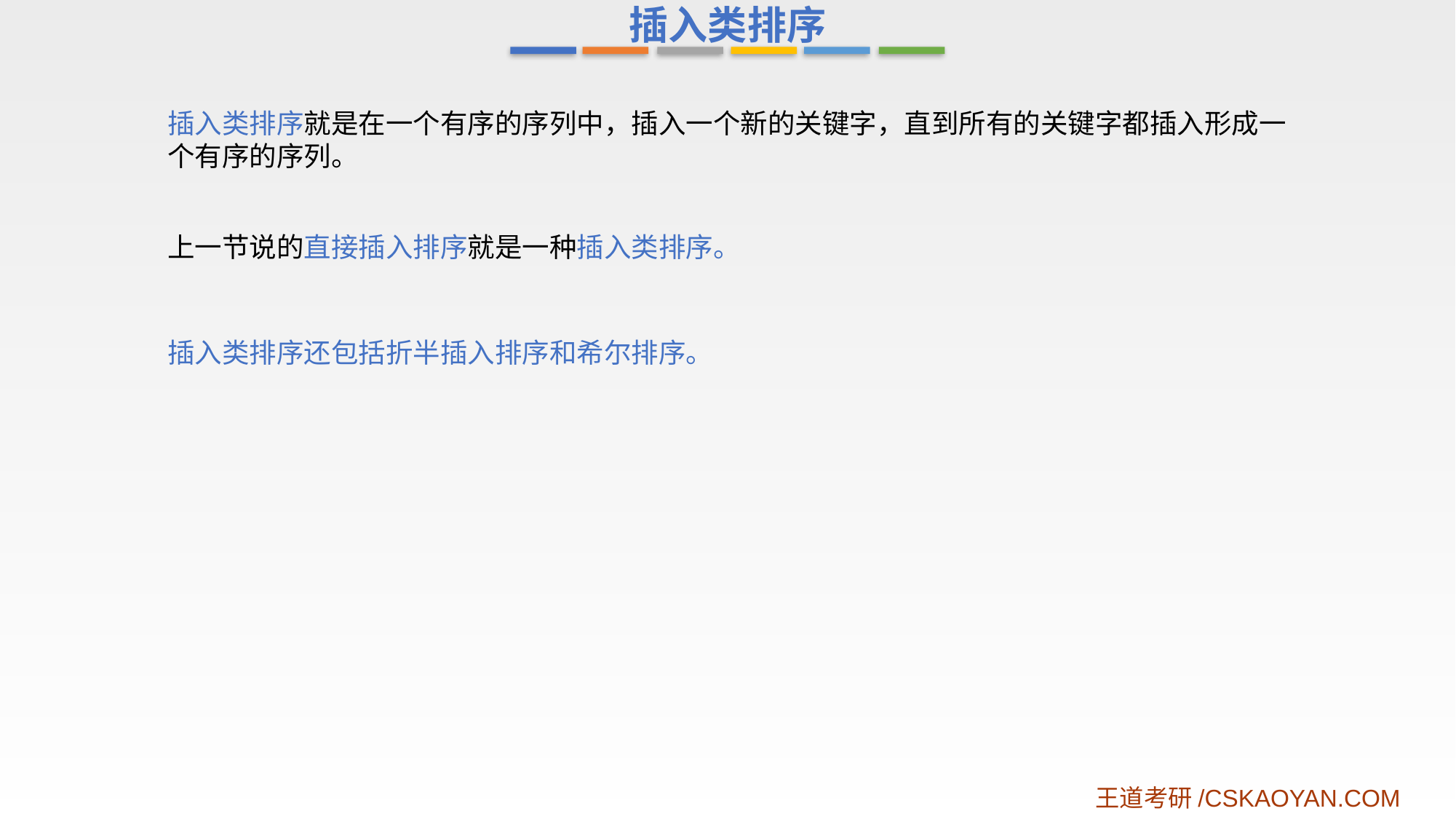

插入类排序

插入类排序就是在一个有序的序列中，插入一个新的关键字，直到所有的关键字都插入形成一个有序的序列。
上一节说的直接插入排序就是一种插入类排序。
插入类排序还包括折半插入排序和希尔排序。
王道考研/CSKAOYAN.COM